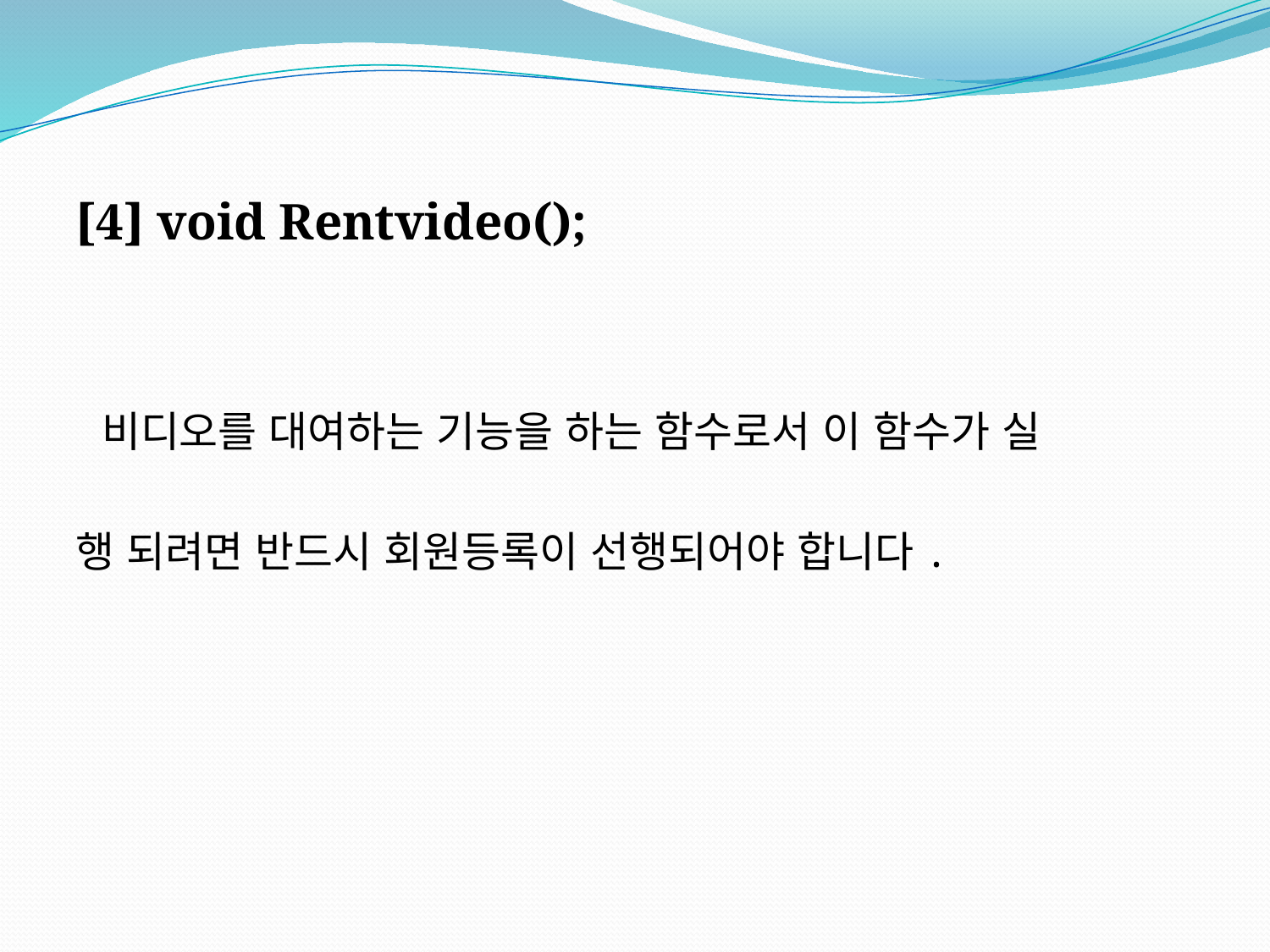

[4] void Rentvideo();

 비디오를 대여하는 기능을 하는 함수로서 이 함수가 실

행 되려면 반드시 회원등록이 선행되어야 합니다.